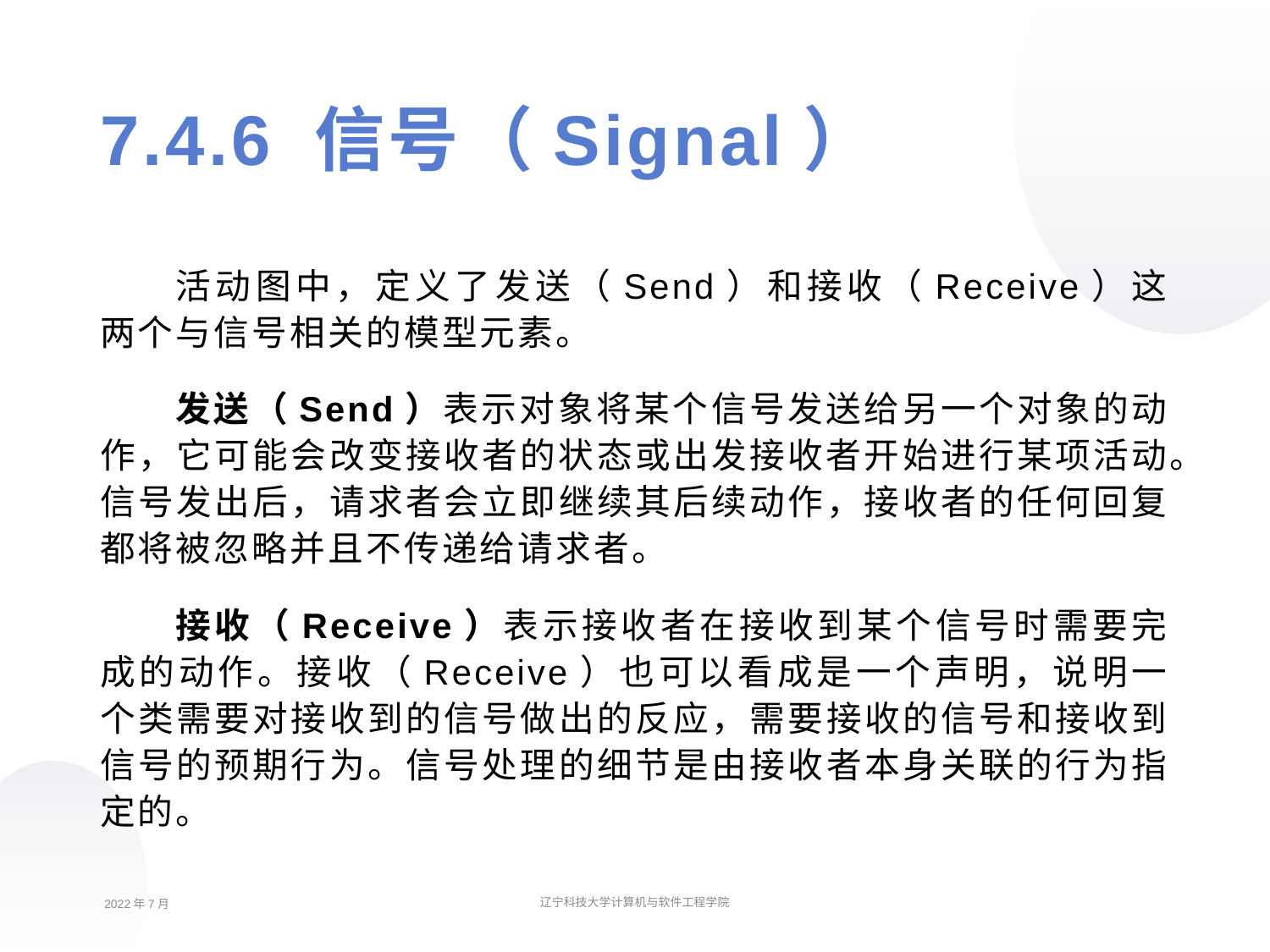

7.4.6 信号（Signal）
活动图中，定义了发送（Send）和接收（Receive）这两个与信号相关的模型元素。
发送（Send）表示对象将某个信号发送给另一个对象的动作，它可能会改变接收者的状态或出发接收者开始进行某项活动。信号发出后，请求者会立即继续其后续动作，接收者的任何回复都将被忽略并且不传递给请求者。
接收（Receive）表示接收者在接收到某个信号时需要完成的动作。接收（Receive）也可以看成是一个声明，说明一个类需要对接收到的信号做出的反应，需要接收的信号和接收到信号的预期行为。信号处理的细节是由接收者本身关联的行为指定的。

2022年7月
辽宁科技大学计算机与软件工程学院
98